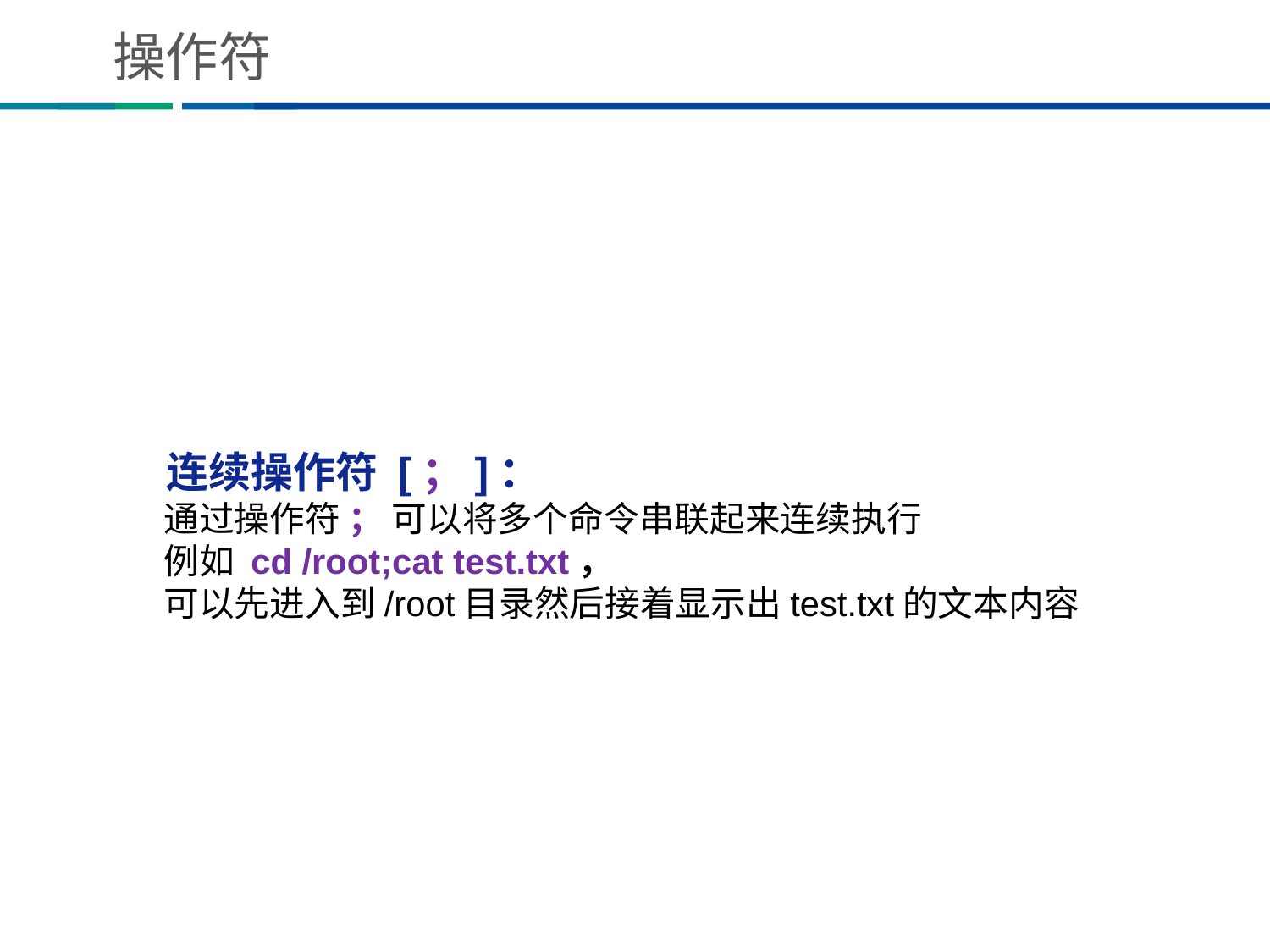

# 操作符
      连续操作符 [；]：
       通过操作符 ； 可以将多个命令串联起来连续执行
       例如 cd /root;cat test.txt，
       可以先进入到/root目录然后接着显示出test.txt的文本内容